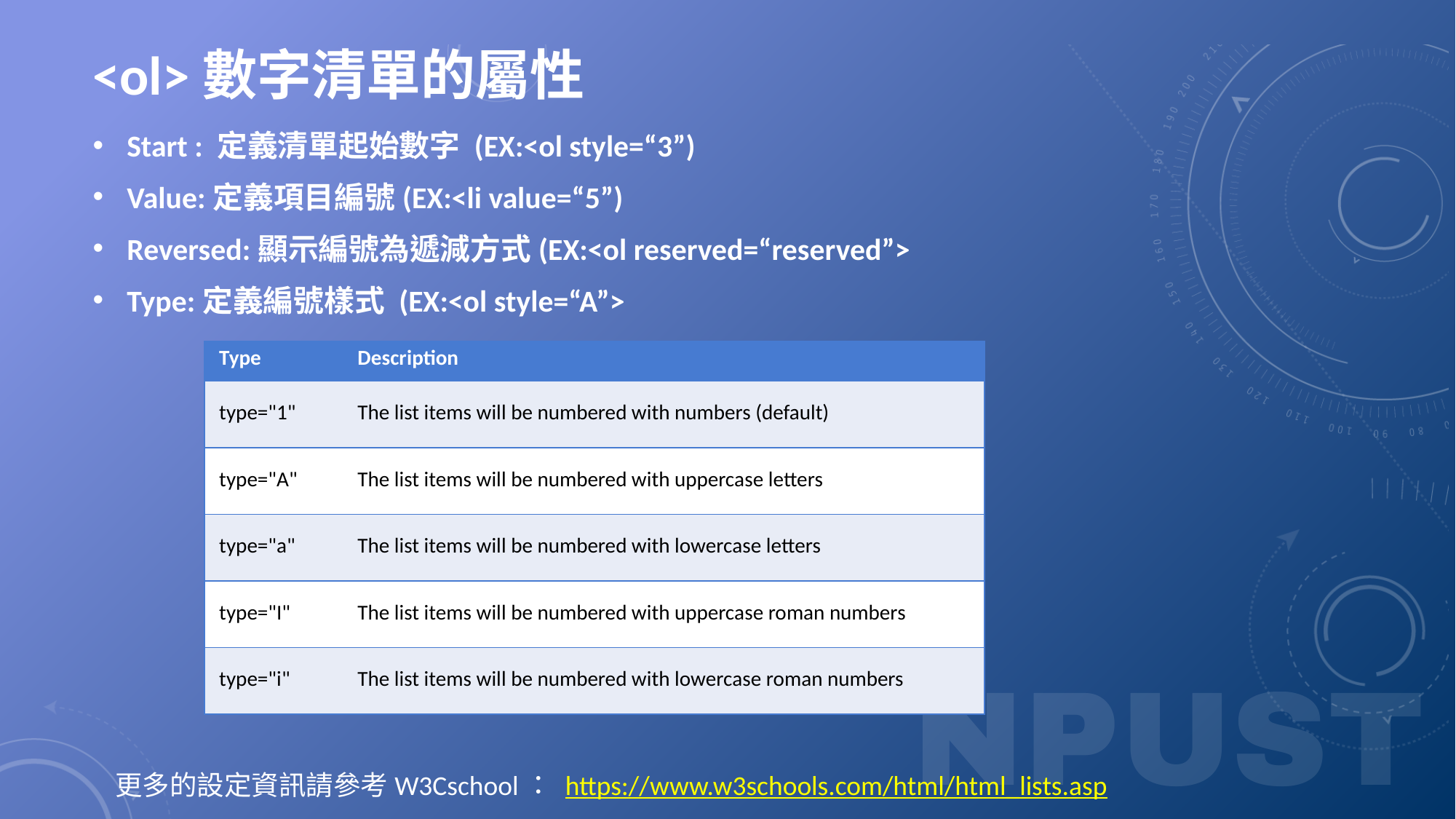

# <ol>數字清單的屬性
Start : 定義清單起始數字 (EX:<ol style=“3”)
Value:定義項目編號(EX:<li value=“5”)
Reversed:顯示編號為遞減方式(EX:<ol reserved=“reserved”>
Type:定義編號樣式 (EX:<ol style=“A”>
| Type | Description |
| --- | --- |
| type="1" | The list items will be numbered with numbers (default) |
| type="A" | The list items will be numbered with uppercase letters |
| type="a" | The list items will be numbered with lowercase letters |
| type="I" | The list items will be numbered with uppercase roman numbers |
| type="i" | The list items will be numbered with lowercase roman numbers |
更多的設定資訊請參考W3Cschool： https://www.w3schools.com/html/html_lists.asp